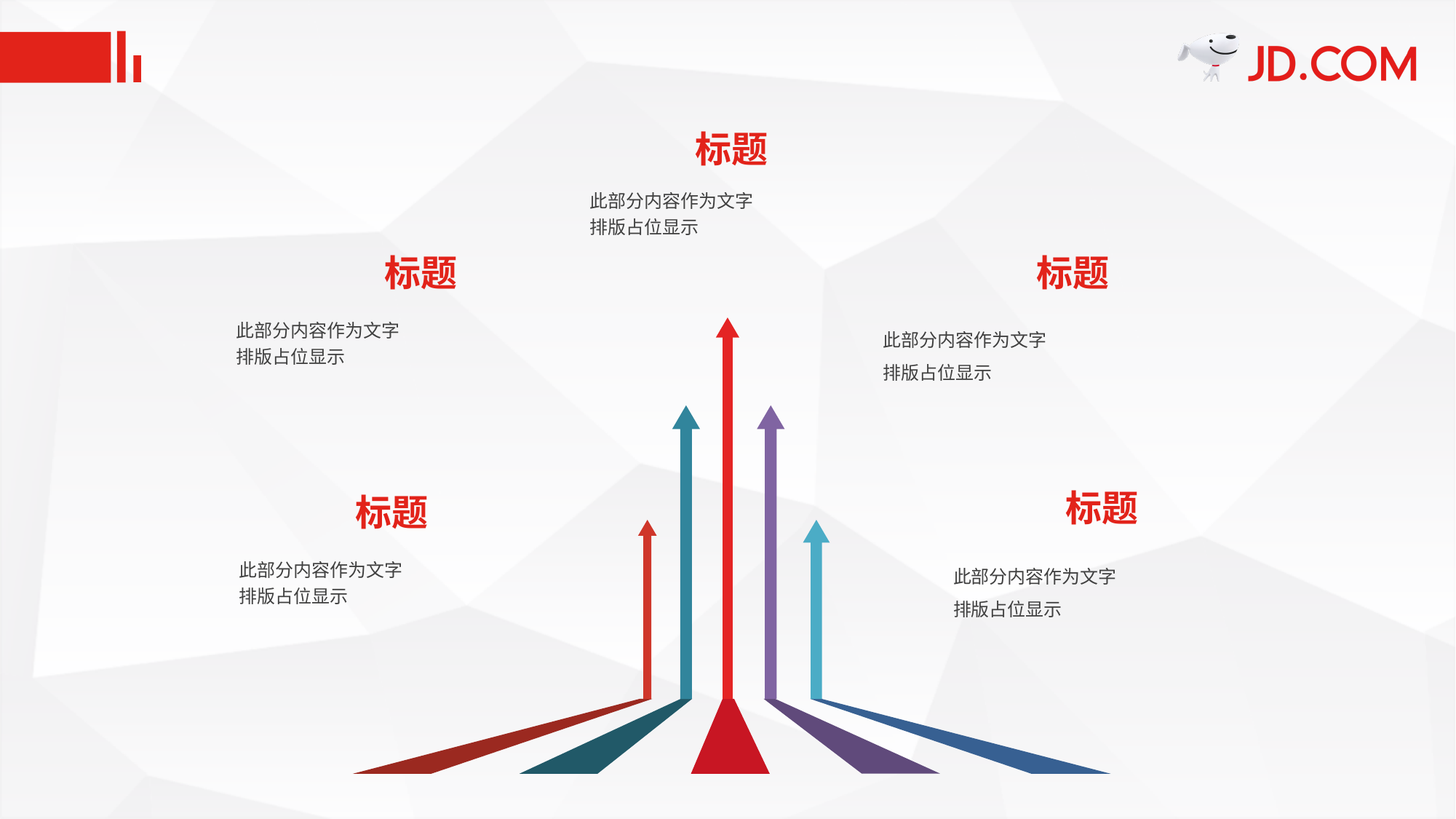

#
标题
此部分内容作为文字
排版占位显示
标题
标题
此部分内容作为文字
排版占位显示
此部分内容作为文字
排版占位显示
标题
标题

此部分内容作为文字
排版占位显示
此部分内容作为文字
排版占位显示